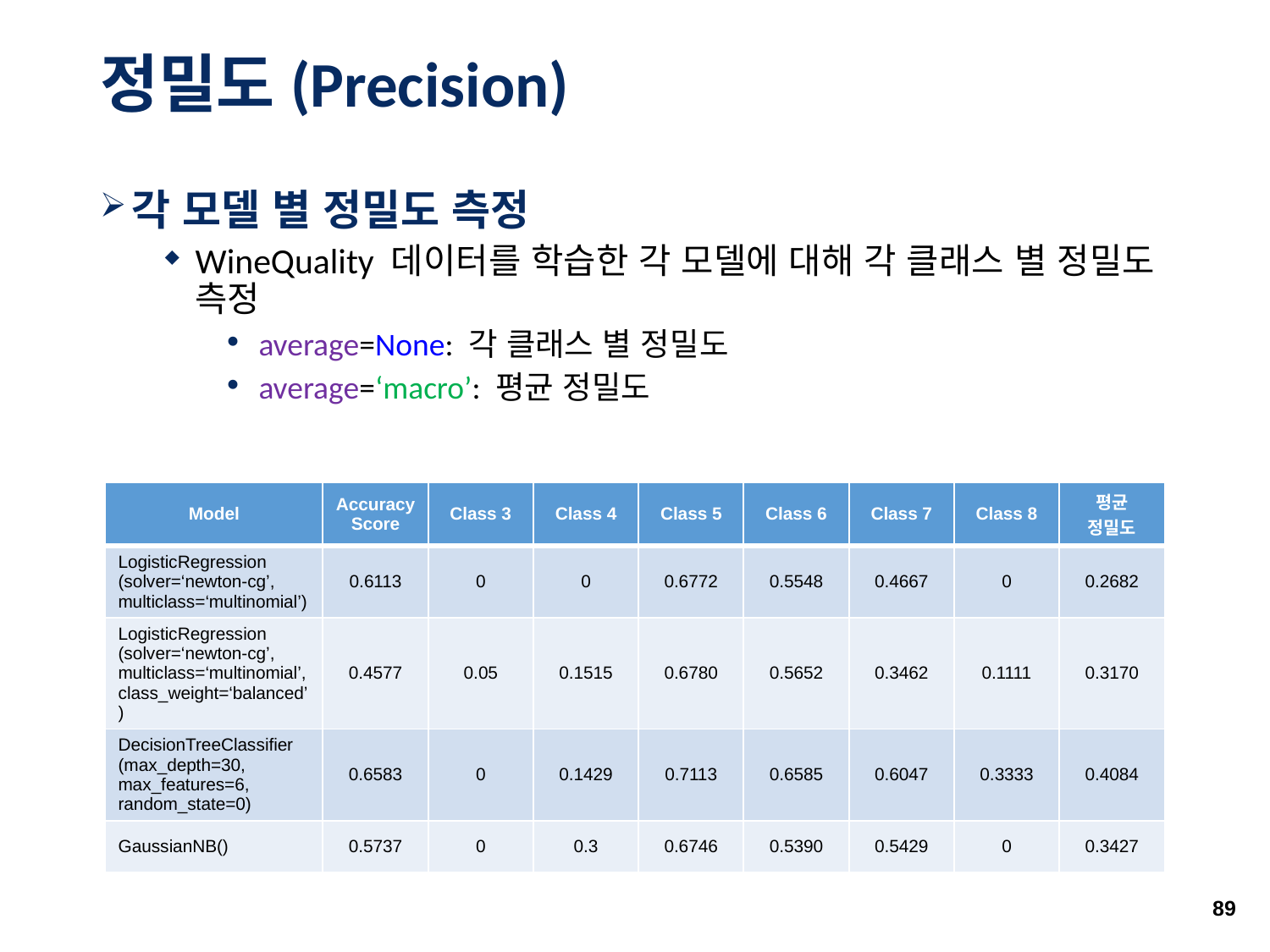

# 정밀도(Precision)
각 모델 별 정밀도 측정
WineQuality 데이터를 학습한 각 모델에 대해 각 클래스 별 정밀도 측정
average=None: 각 클래스 별 정밀도
average=‘macro’: 평균 정밀도
| Model | Accuracy Score | Class 3 | Class 4 | Class 5 | Class 6 | Class 7 | Class 8 | 평균 정밀도 |
| --- | --- | --- | --- | --- | --- | --- | --- | --- |
| LogisticRegression (solver=‘newton-cg’, multiclass=‘multinomial’) | 0.6113 | 0 | 0 | 0.6772 | 0.5548 | 0.4667 | 0 | 0.2682 |
| LogisticRegression (solver=‘newton-cg’, multiclass=‘multinomial’, class\_weight=‘balanced’) | 0.4577 | 0.05 | 0.1515 | 0.6780 | 0.5652 | 0.3462 | 0.1111 | 0.3170 |
| DecisionTreeClassifier (max\_depth=30, max\_features=6, random\_state=0) | 0.6583 | 0 | 0.1429 | 0.7113 | 0.6585 | 0.6047 | 0.3333 | 0.4084 |
| GaussianNB() | 0.5737 | 0 | 0.3 | 0.6746 | 0.5390 | 0.5429 | 0 | 0.3427 |
89